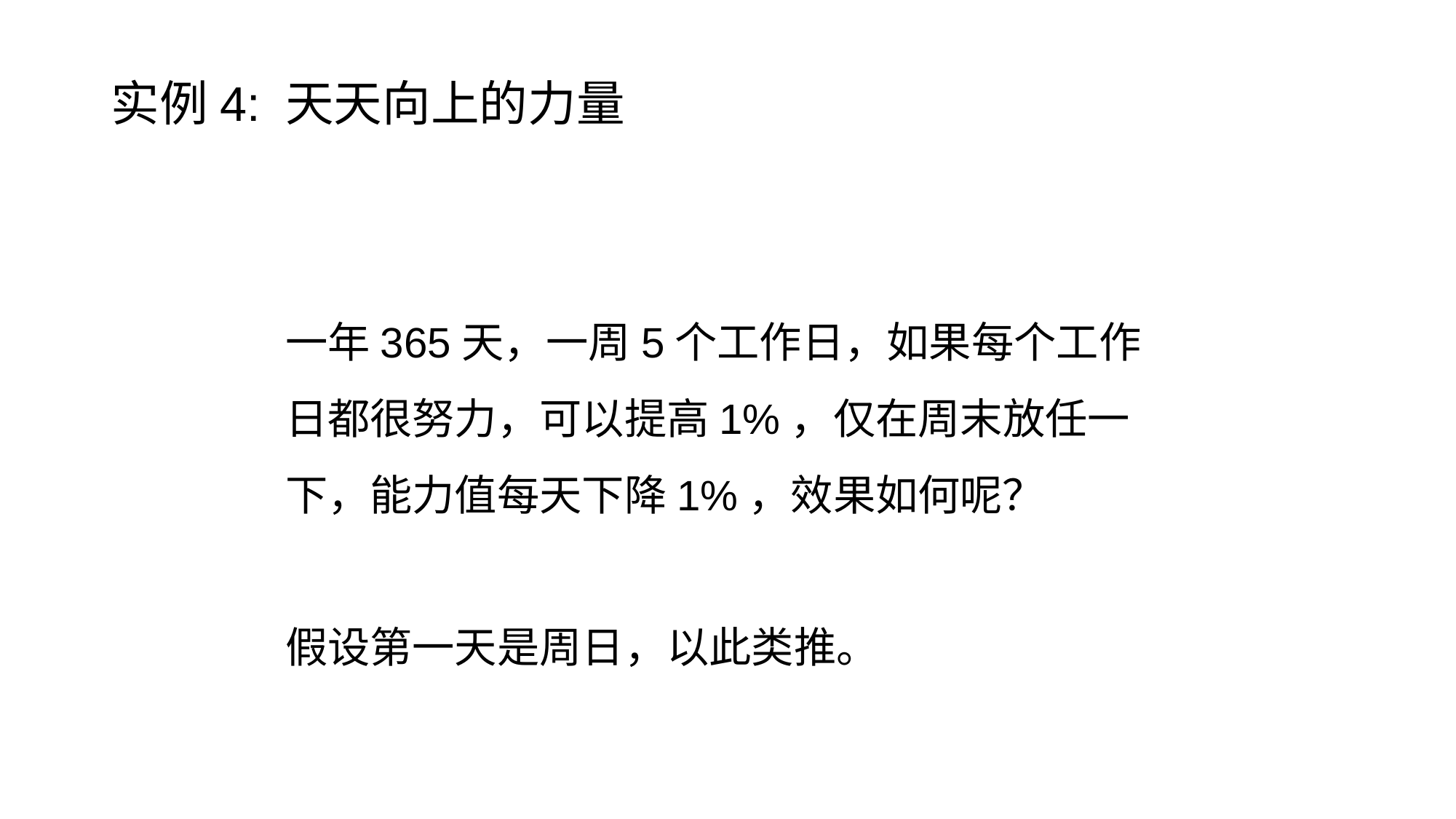

# 实例4: 天天向上的力量
一年365天，一周5个工作日，如果每个工作日都很努力，可以提高1%，仅在周末放任一下，能力值每天下降1%，效果如何呢？

假设第一天是周日，以此类推。